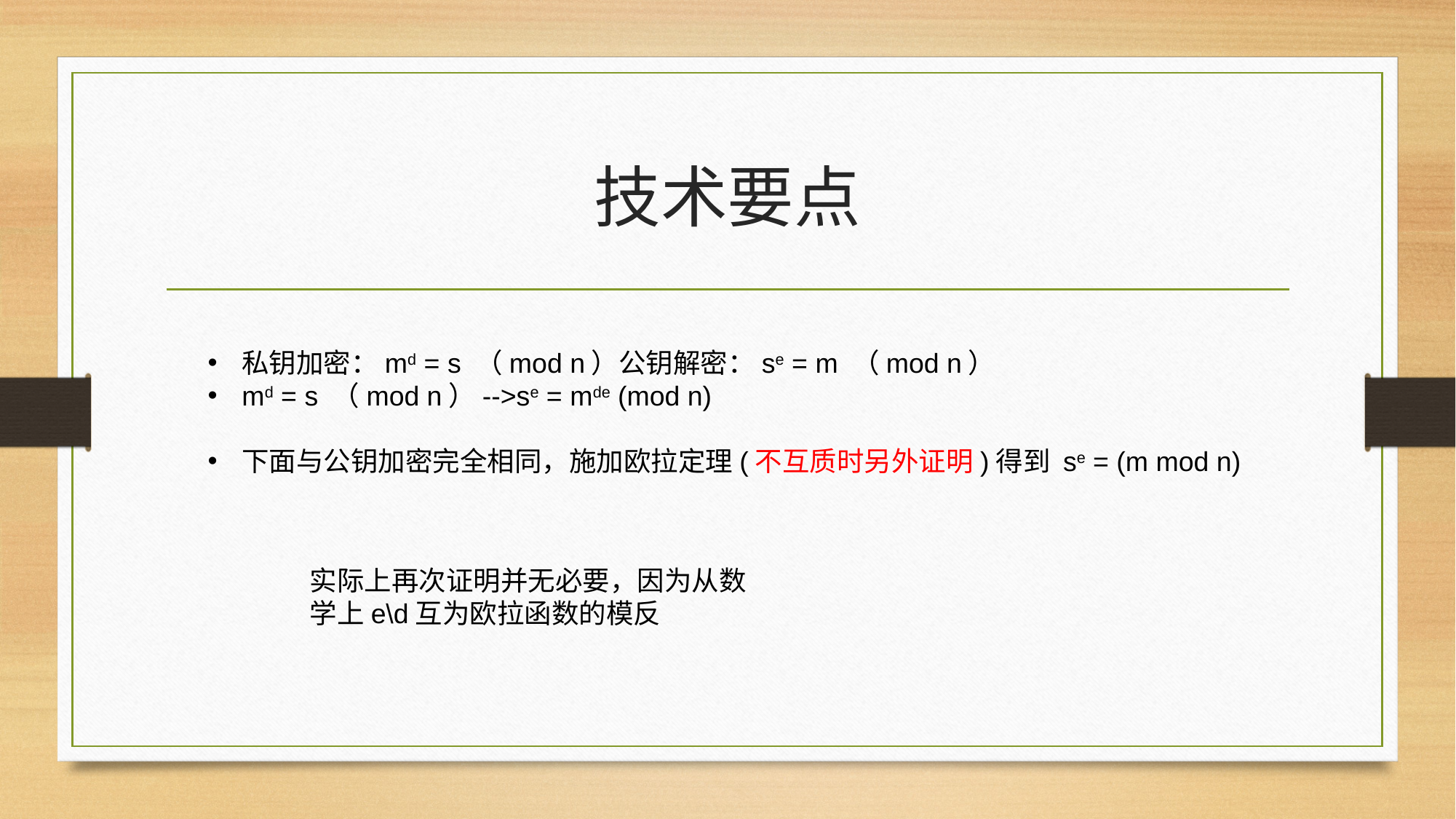

# 技术要点
私钥加密：md = s （mod n）公钥解密：se = m （mod n）
md = s （mod n）-->se = mde (mod n)

下面与公钥加密完全相同，施加欧拉定理(不互质时另外证明)得到 se = (m mod n)
实际上再次证明并无必要，因为从数学上e\d互为欧拉函数的模反